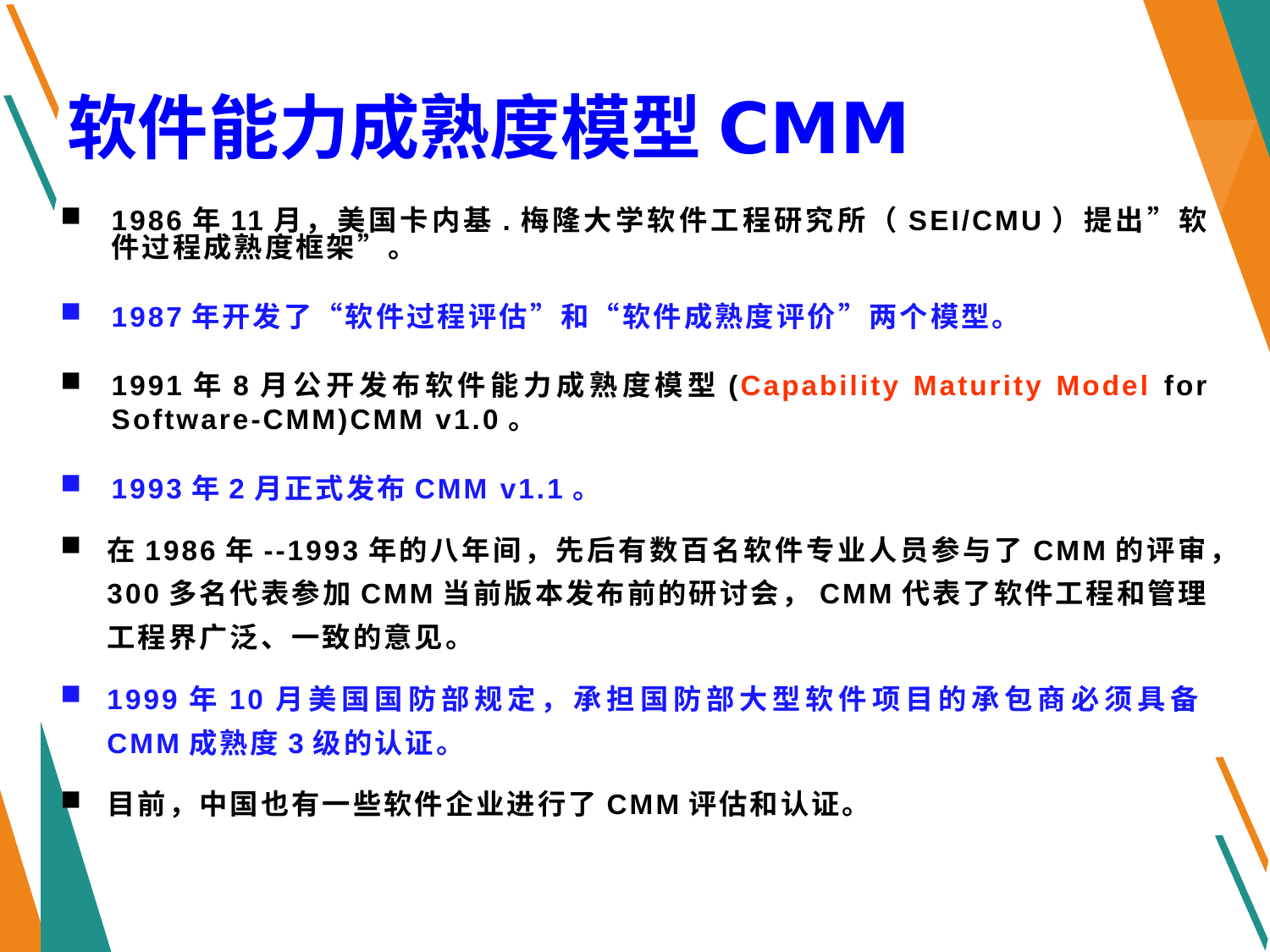

软件能力成熟度模型CMM
1986年11月，美国卡内基.梅隆大学软件工程研究所（SEI/CMU）提出”软件过程成熟度框架”。
1987年开发了“软件过程评估”和“软件成熟度评价”两个模型。
1991年8月公开发布软件能力成熟度模型(Capability Maturity Model for Software-CMM)CMM v1.0。
1993年2月正式发布CMM v1.1。
在1986年--1993年的八年间，先后有数百名软件专业人员参与了CMM的评审，300多名代表参加CMM当前版本发布前的研讨会，CMM代表了软件工程和管理工程界广泛、一致的意见。
1999年10月美国国防部规定，承担国防部大型软件项目的承包商必须具备CMM成熟度3级的认证。
目前，中国也有一些软件企业进行了CMM评估和认证。